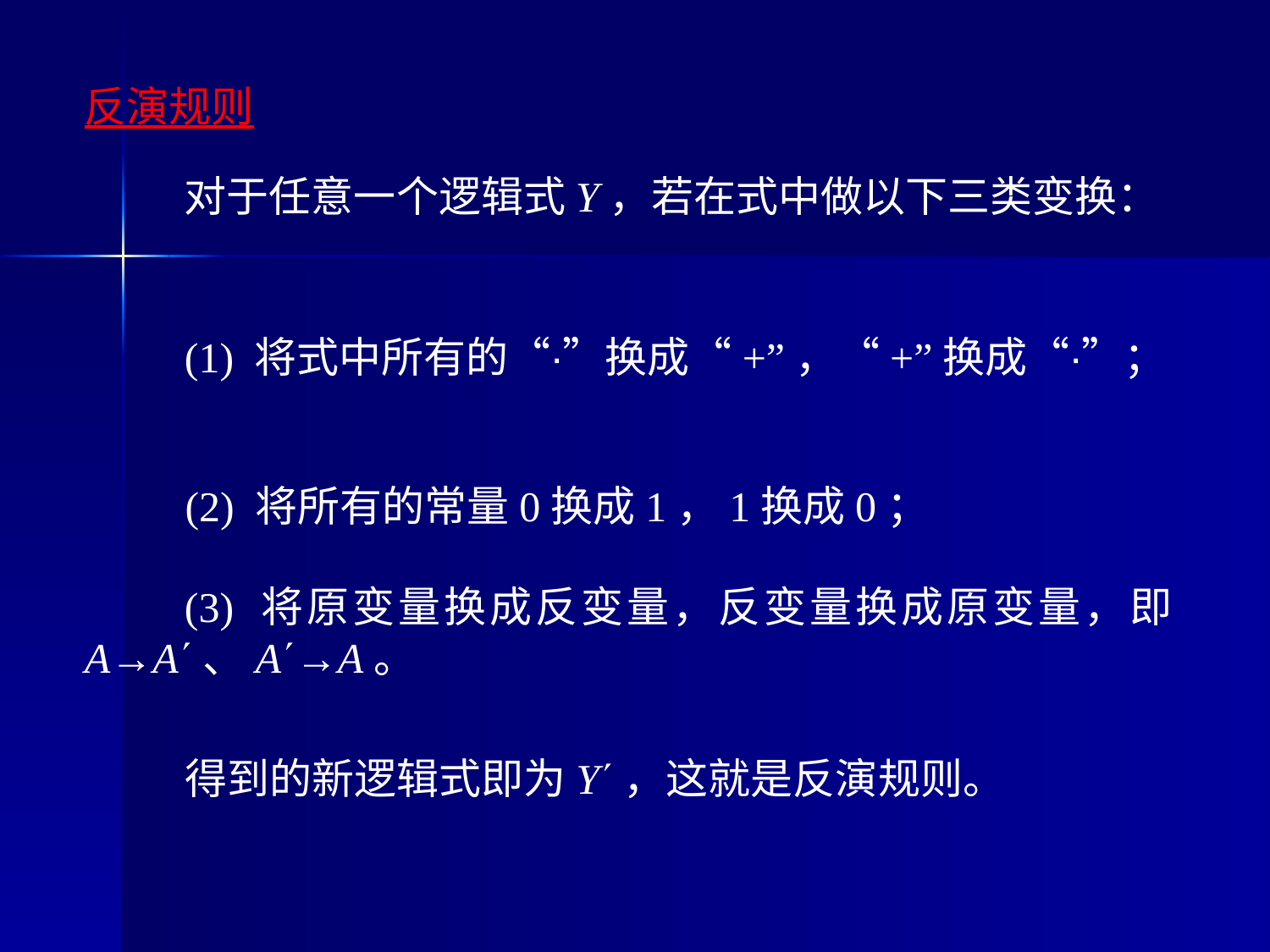

反演规则
对于任意一个逻辑式Y，若在式中做以下三类变换：
(1) 将式中所有的“∙”换成“+”，“+”换成“∙”；
(2) 将所有的常量0换成1，1换成0；
(3) 将原变量换成反变量，反变量换成原变量，即A→A′、A′→A。
得到的新逻辑式即为Y′，这就是反演规则。